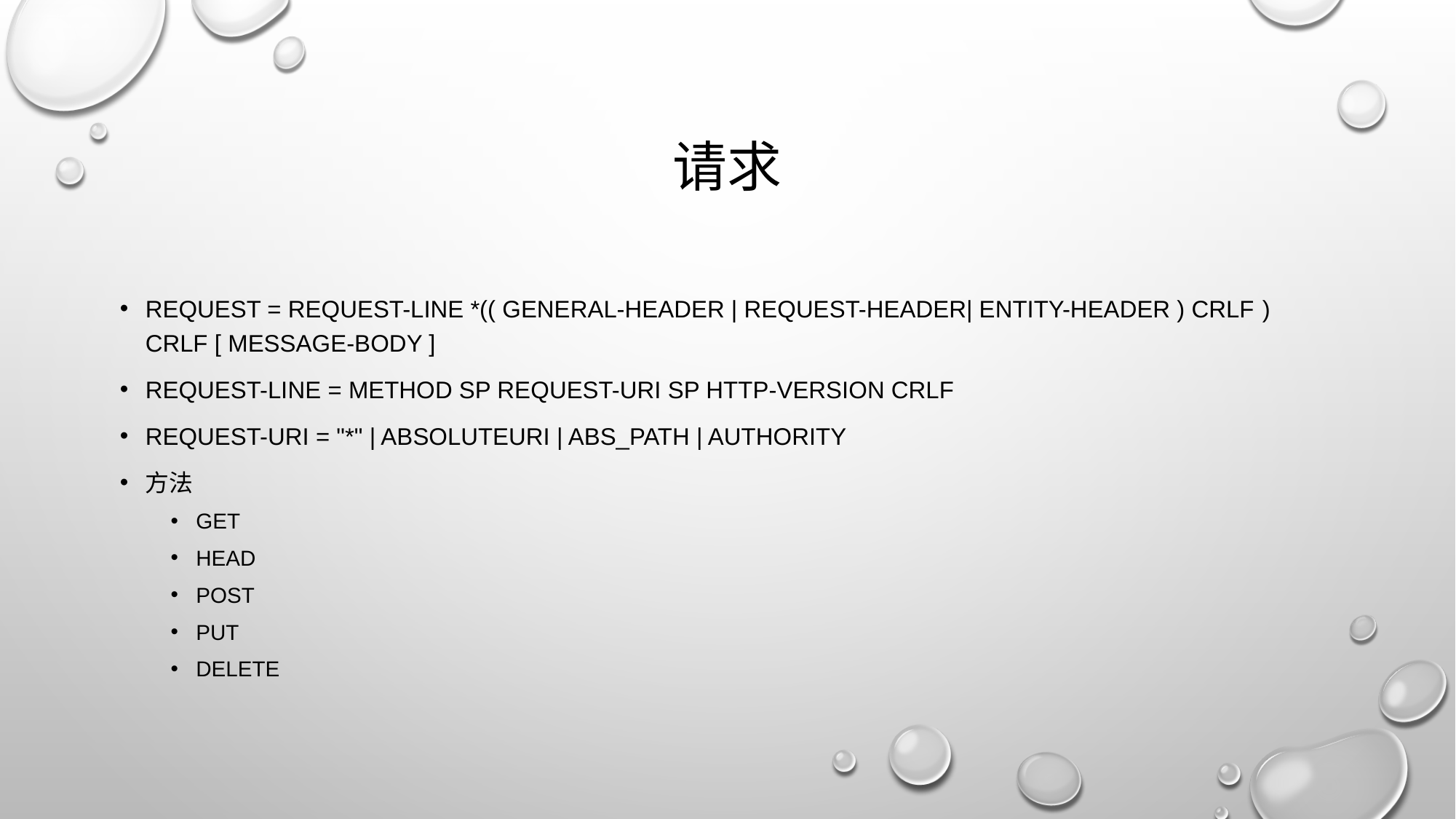

# 请求
Request = Request-Line *(( general-header | request-header| entity-header ) CRLF ) CRLF [ message-body ]
Request-Line = Method SP Request-URI SP HTTP-Version CRLF
Request-URI = "*" | absoluteURI | abs_path | authority
方法
GET
HEAD
POST
PUT
DELETE